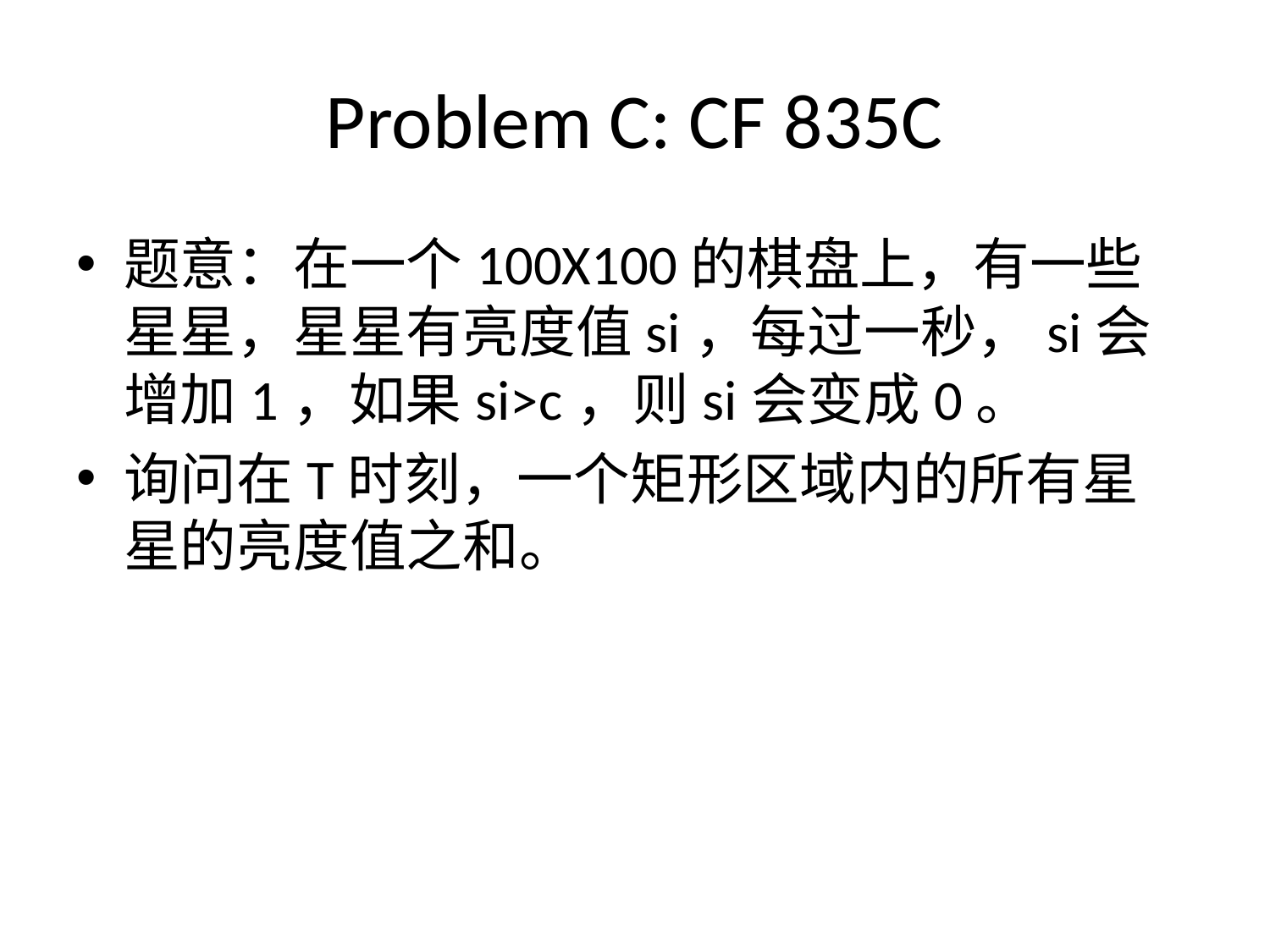

# Problem C: CF 835C
题意：在一个100X100的棋盘上，有一些星星，星星有亮度值si，每过一秒，si会增加1，如果si>c，则si会变成0。
询问在T时刻，一个矩形区域内的所有星星的亮度值之和。